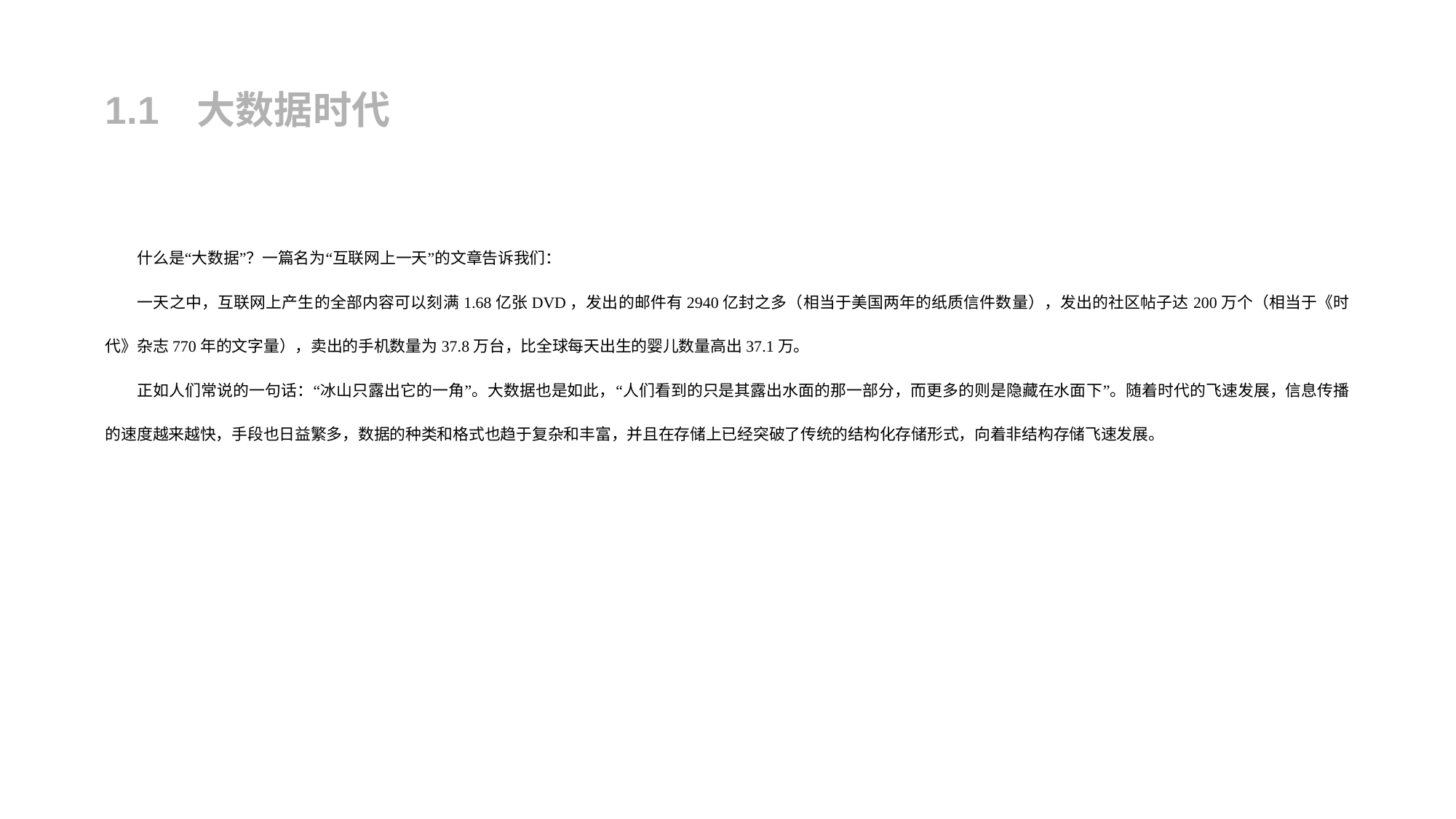

# 1.1  大数据时代
什么是“大数据”？一篇名为“互联网上一天”的文章告诉我们：
一天之中，互联网上产生的全部内容可以刻满1.68亿张DVD，发出的邮件有2940亿封之多（相当于美国两年的纸质信件数量），发出的社区帖子达200万个（相当于《时代》杂志770年的文字量），卖出的手机数量为37.8万台，比全球每天出生的婴儿数量高出37.1万。
正如人们常说的一句话：“冰山只露出它的一角”。大数据也是如此，“人们看到的只是其露出水面的那一部分，而更多的则是隐藏在水面下”。随着时代的飞速发展，信息传播的速度越来越快，手段也日益繁多，数据的种类和格式也趋于复杂和丰富，并且在存储上已经突破了传统的结构化存储形式，向着非结构存储飞速发展。